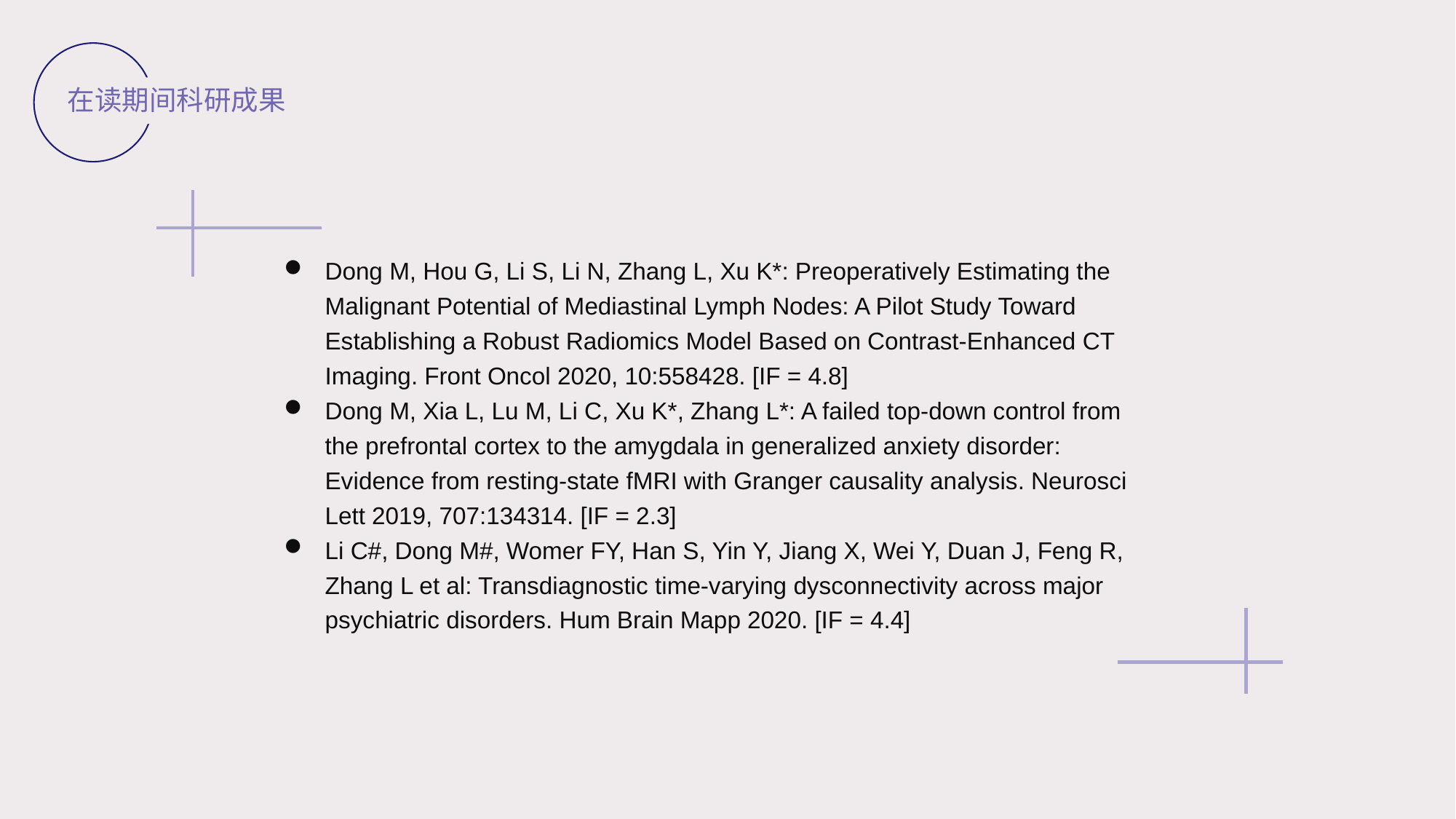

在读期间科研成果
Dong M, Hou G, Li S, Li N, Zhang L, Xu K*: Preoperatively Estimating the Malignant Potential of Mediastinal Lymph Nodes: A Pilot Study Toward Establishing a Robust Radiomics Model Based on Contrast-Enhanced CT Imaging. Front Oncol 2020, 10:558428. [IF = 4.8]
Dong M, Xia L, Lu M, Li C, Xu K*, Zhang L*: A failed top-down control from the prefrontal cortex to the amygdala in generalized anxiety disorder: Evidence from resting-state fMRI with Granger causality analysis. Neurosci Lett 2019, 707:134314. [IF = 2.3]
Li C#, Dong M#, Womer FY, Han S, Yin Y, Jiang X, Wei Y, Duan J, Feng R, Zhang L et al: Transdiagnostic time-varying dysconnectivity across major psychiatric disorders. Hum Brain Mapp 2020. [IF = 4.4]